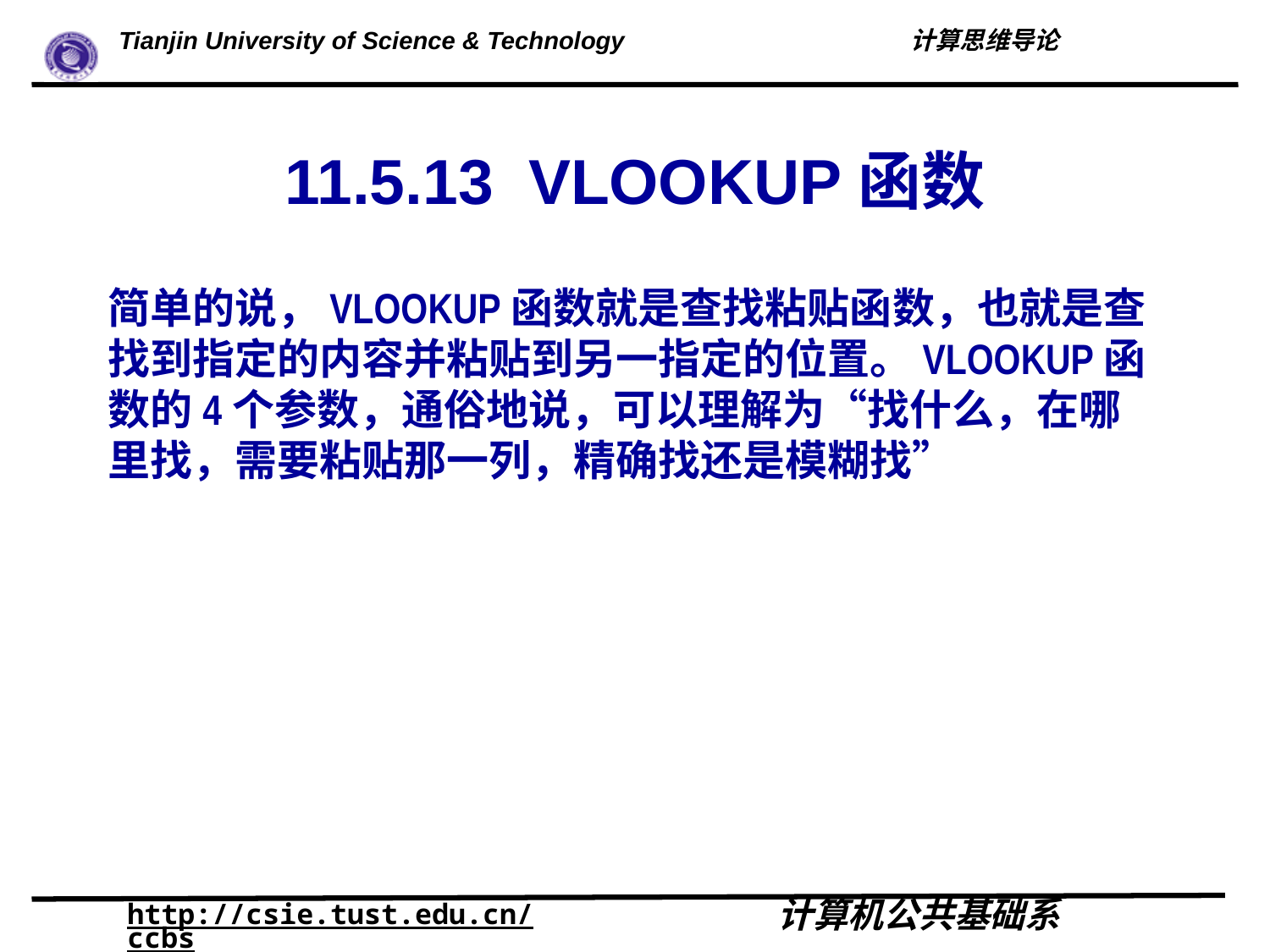

# 11.5.13  VLOOKUP函数
简单的说，VLOOKUP函数就是查找粘贴函数，也就是查找到指定的内容并粘贴到另一指定的位置。VLOOKUP函数的4个参数，通俗地说，可以理解为“找什么，在哪里找，需要粘贴那一列，精确找还是模糊找”